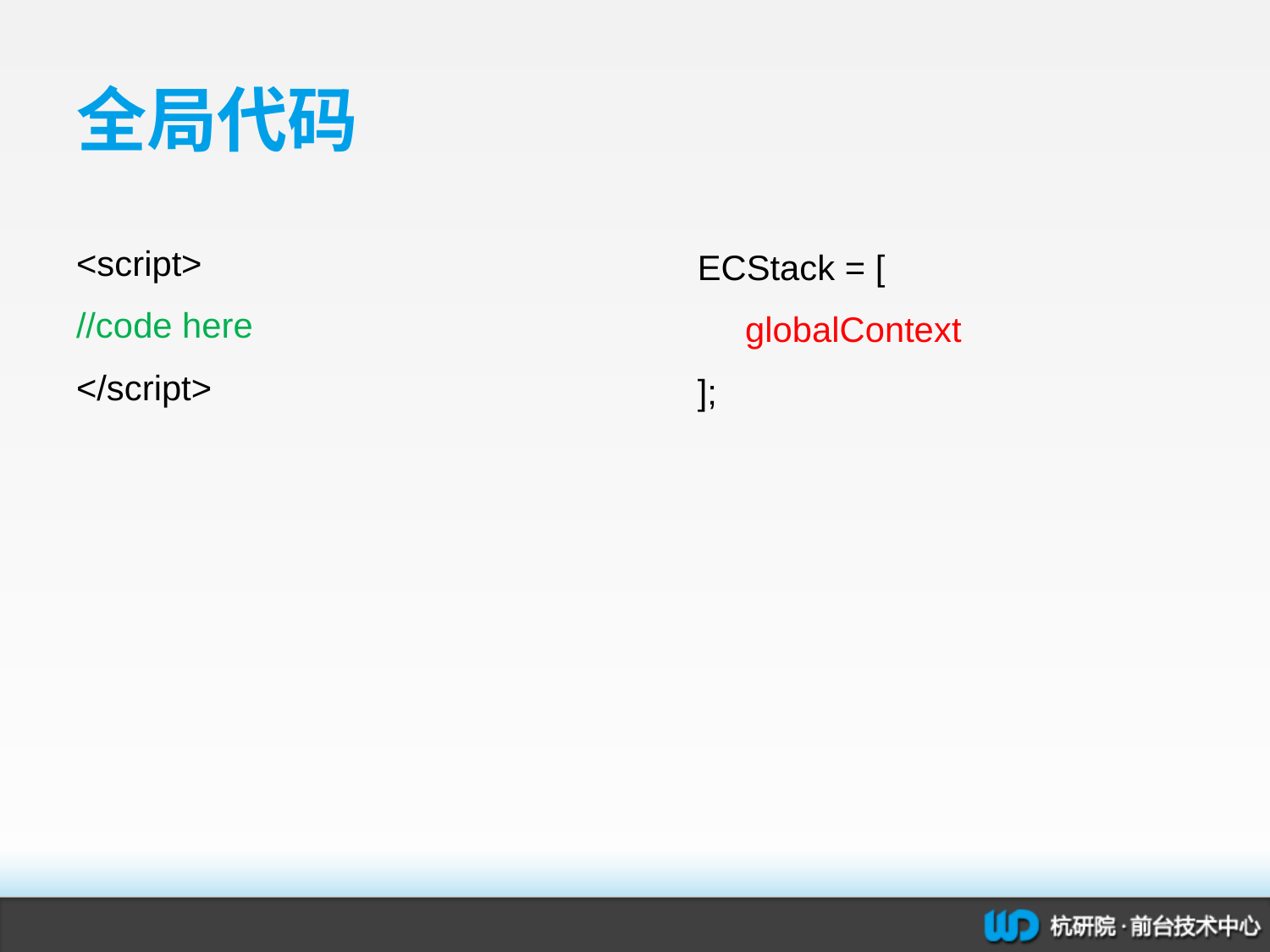

# 全局代码
<script>
//code here
</script>
ECStack = [
	globalContext
];